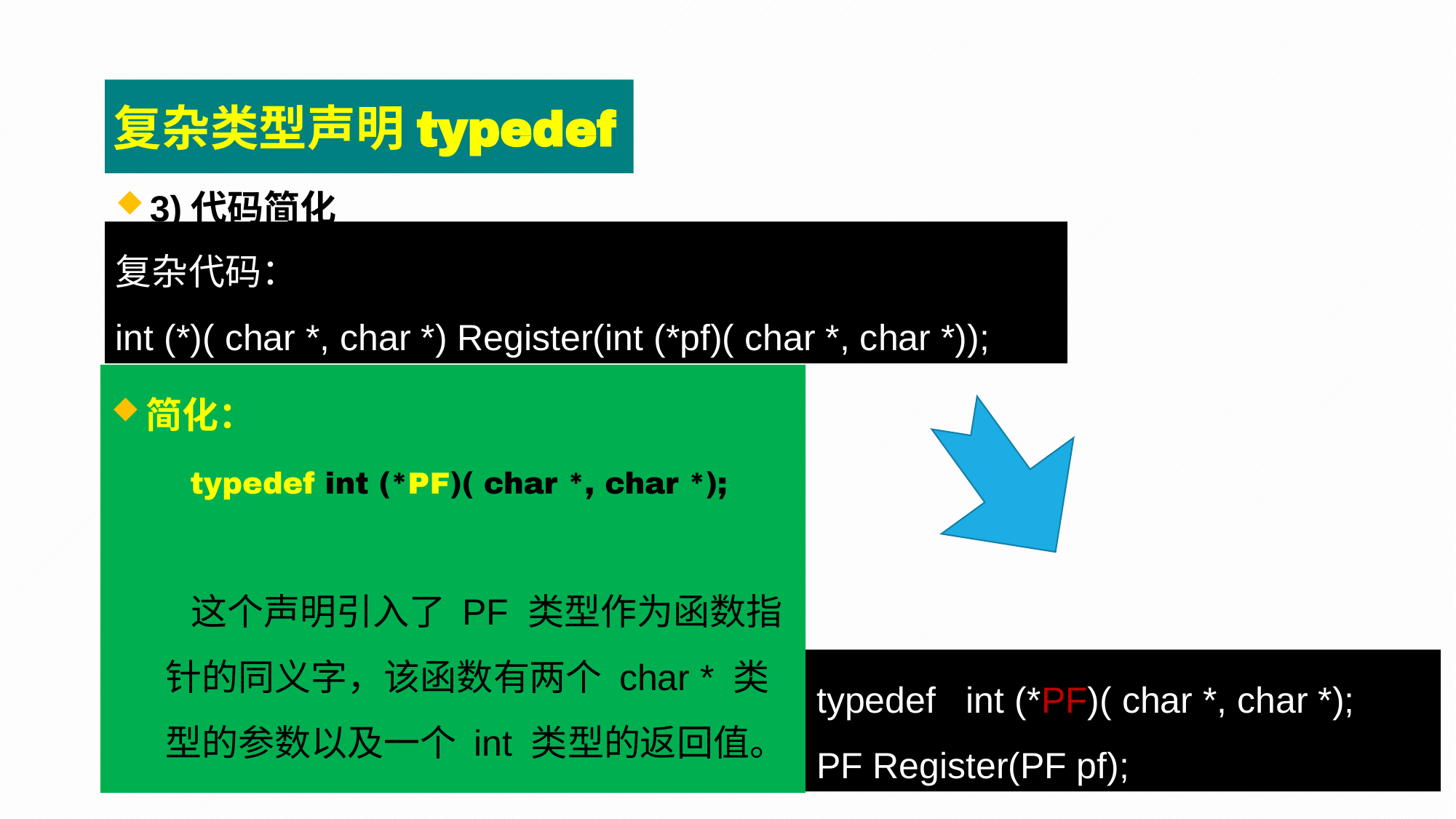

复杂类型声明typedef
3)代码简化

复杂代码：
int (*)( char *, char *) Register(int (*pf)( char *, char *));
简化：
  typedef int (*PF)( char *, char *);
  这个声明引入了 PF 类型作为函数指针的同义字，该函数有两个 char * 类型的参数以及一个 int 类型的返回值。

typedef   int (*PF)( char *, char *);
PF Register(PF pf);